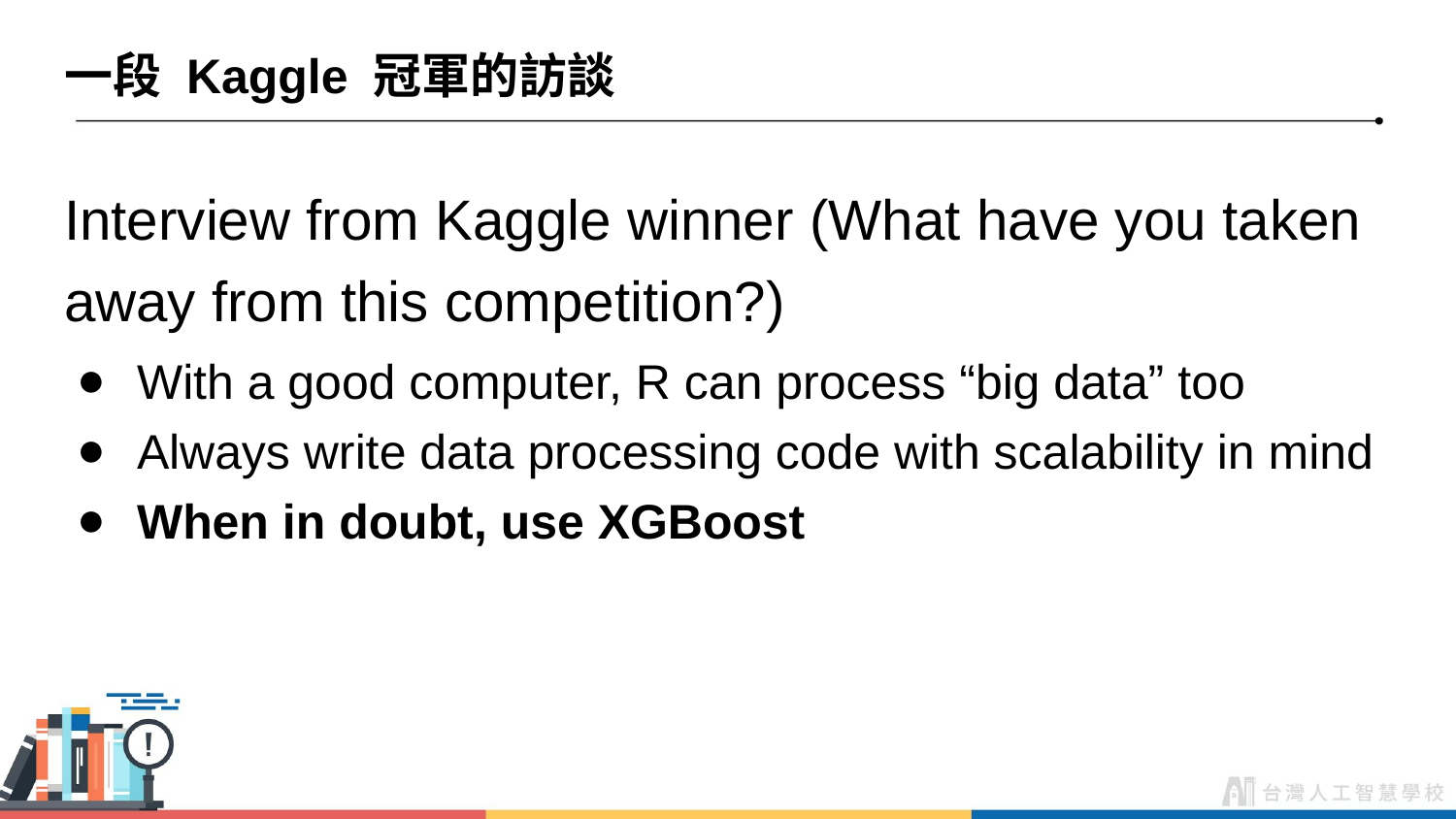

# 一段 Kaggle 冠軍的訪談
Interview from Kaggle winner (What have you taken away from this competition?)
With a good computer, R can process “big data” too
Always write data processing code with scalability in mind
When in doubt, use XGBoost